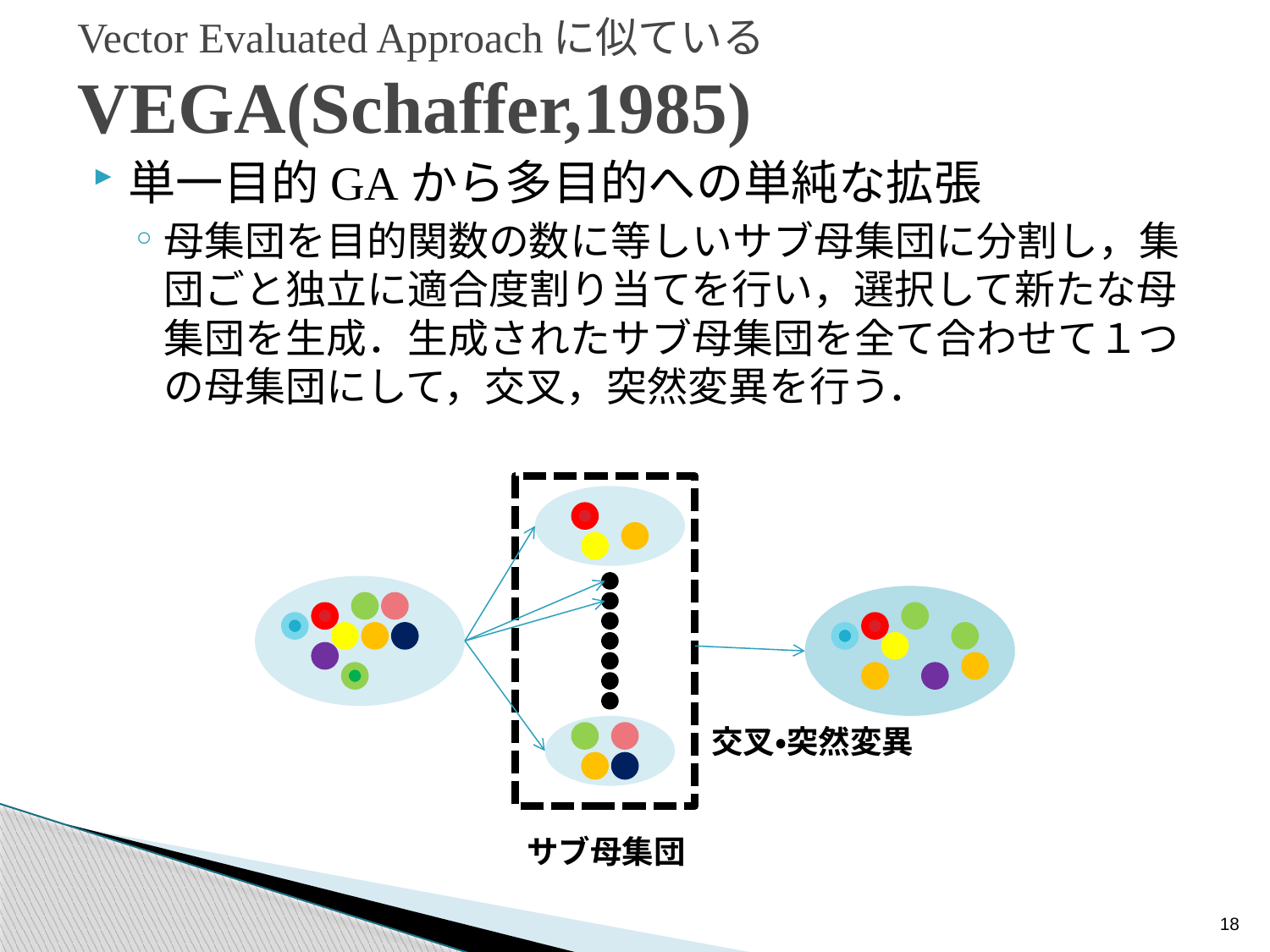

# Vector Evaluated Approachに似ているVEGA(Schaffer,1985)
単一目的GAから多目的への単純な拡張
母集団を目的関数の数に等しいサブ母集団に分割し，集団ごと独立に適合度割り当てを行い，選択して新たな母集団を生成．生成されたサブ母集団を全て合わせて１つの母集団にして，交叉，突然変異を行う．

交叉・突然変異

サブ母集団
18